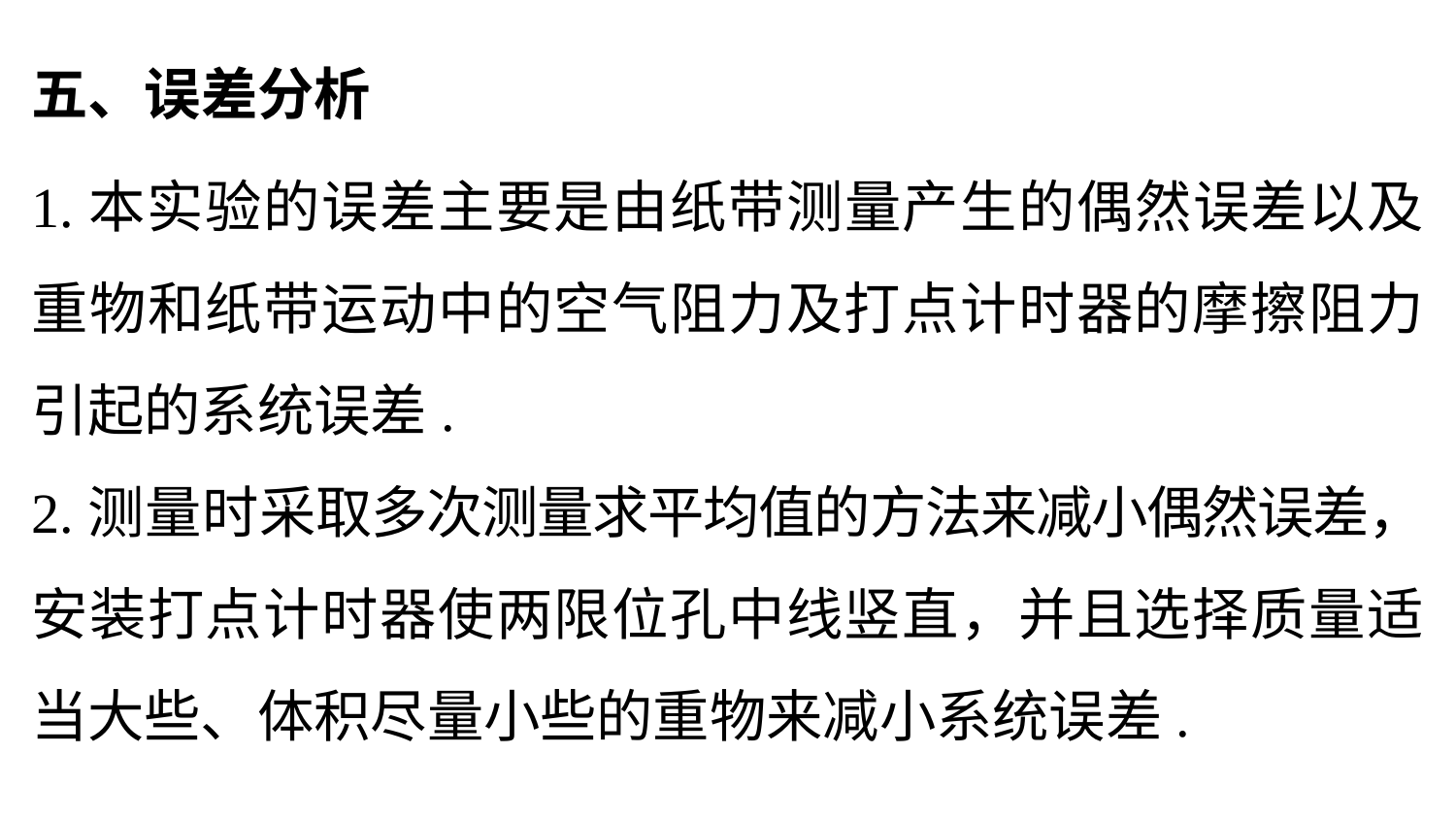

五、误差分析
1.本实验的误差主要是由纸带测量产生的偶然误差以及重物和纸带运动中的空气阻力及打点计时器的摩擦阻力引起的系统误差.
2.测量时采取多次测量求平均值的方法来减小偶然误差，安装打点计时器使两限位孔中线竖直，并且选择质量适当大些、体积尽量小些的重物来减小系统误差.